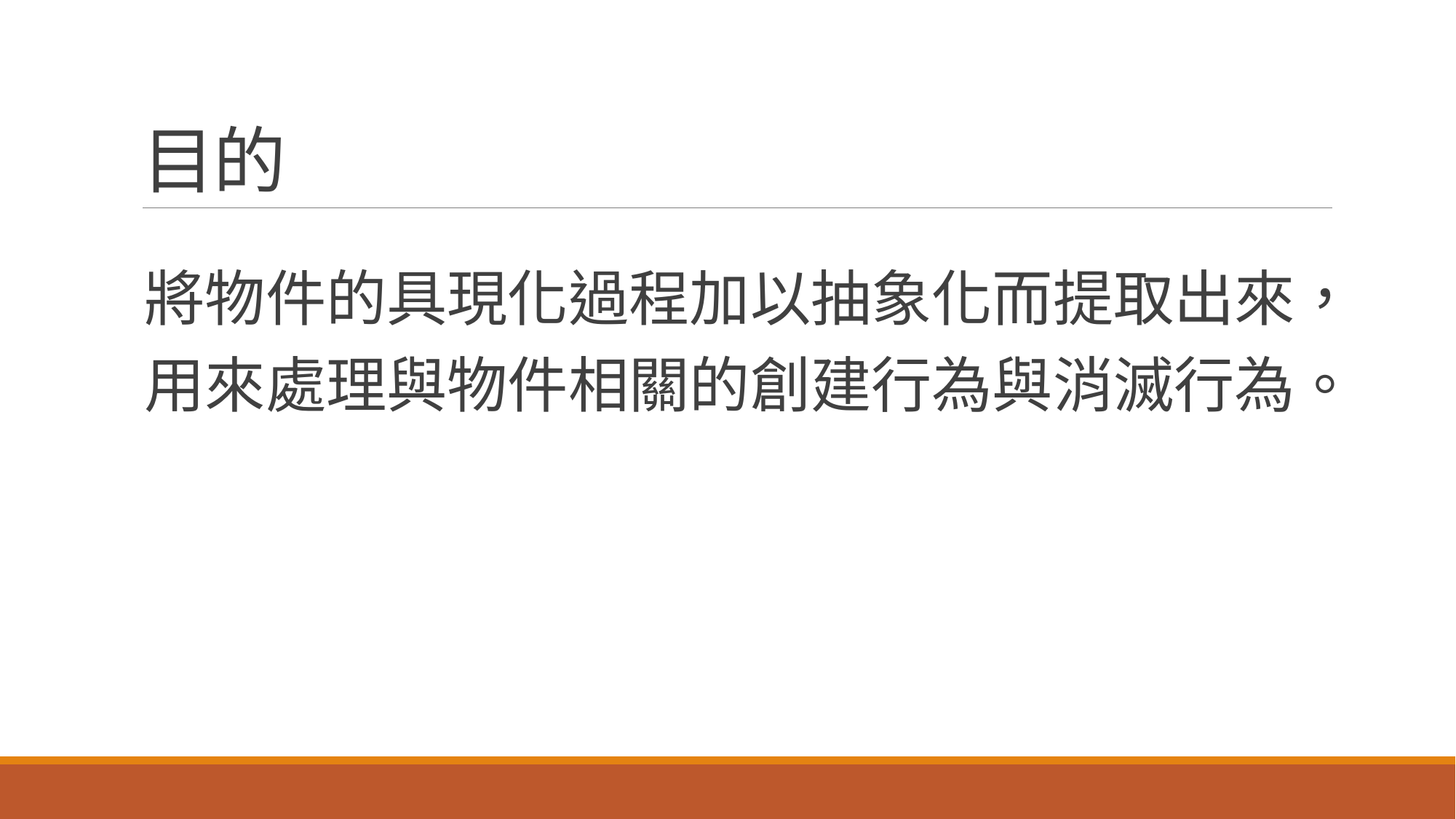

# 目的
將物件的具現化過程加以抽象化而提取出來，
用來處理與物件相關的創建行為與消滅行為。